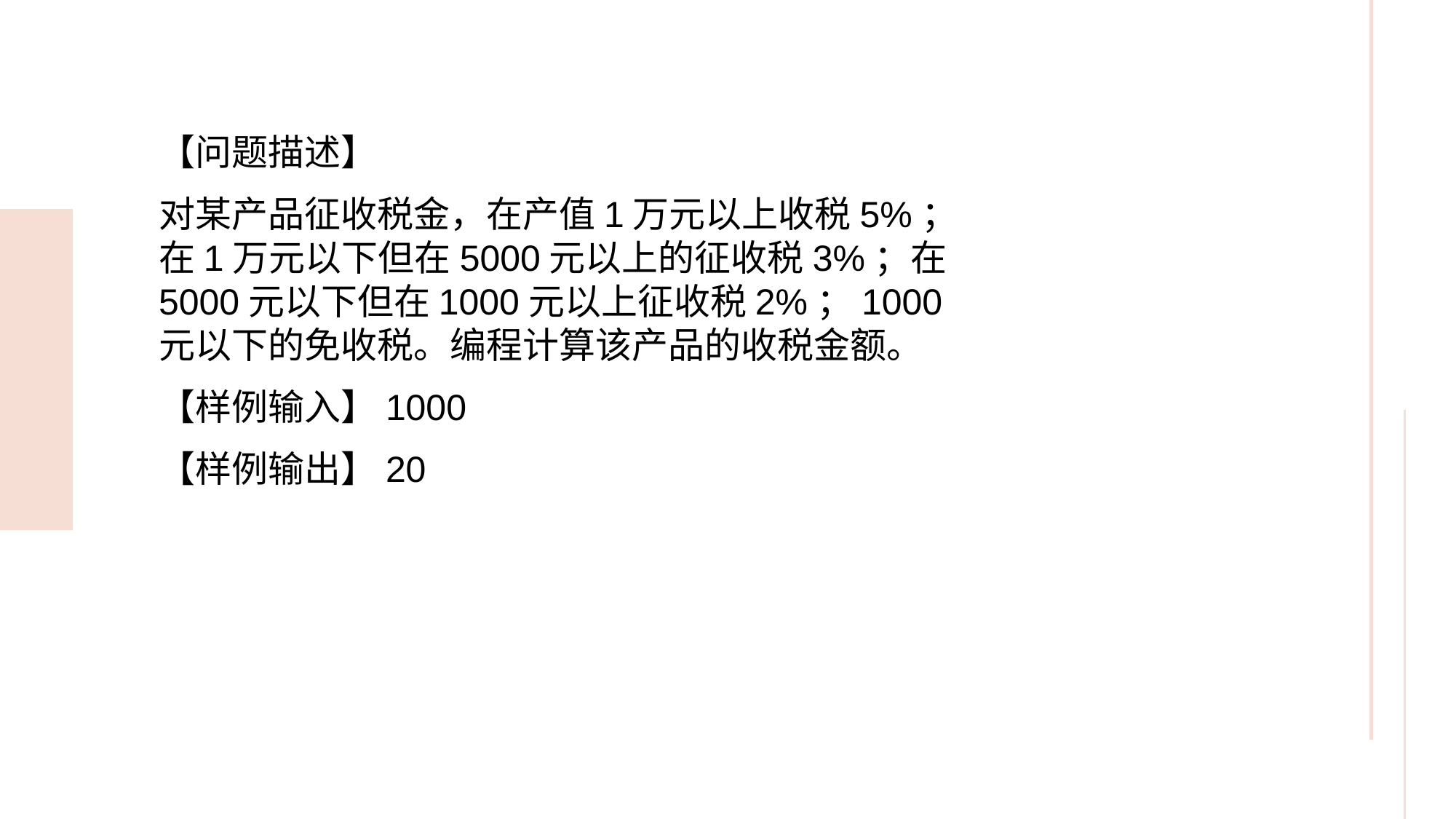

【问题描述】
对某产品征收税金，在产值1万元以上收税5%；在1万元以下但在5000元以上的征收税3%；在5000元以下但在1000元以上征收税2%；1000元以下的免收税。编程计算该产品的收税金额。
【样例输入】1000
【样例输出】20